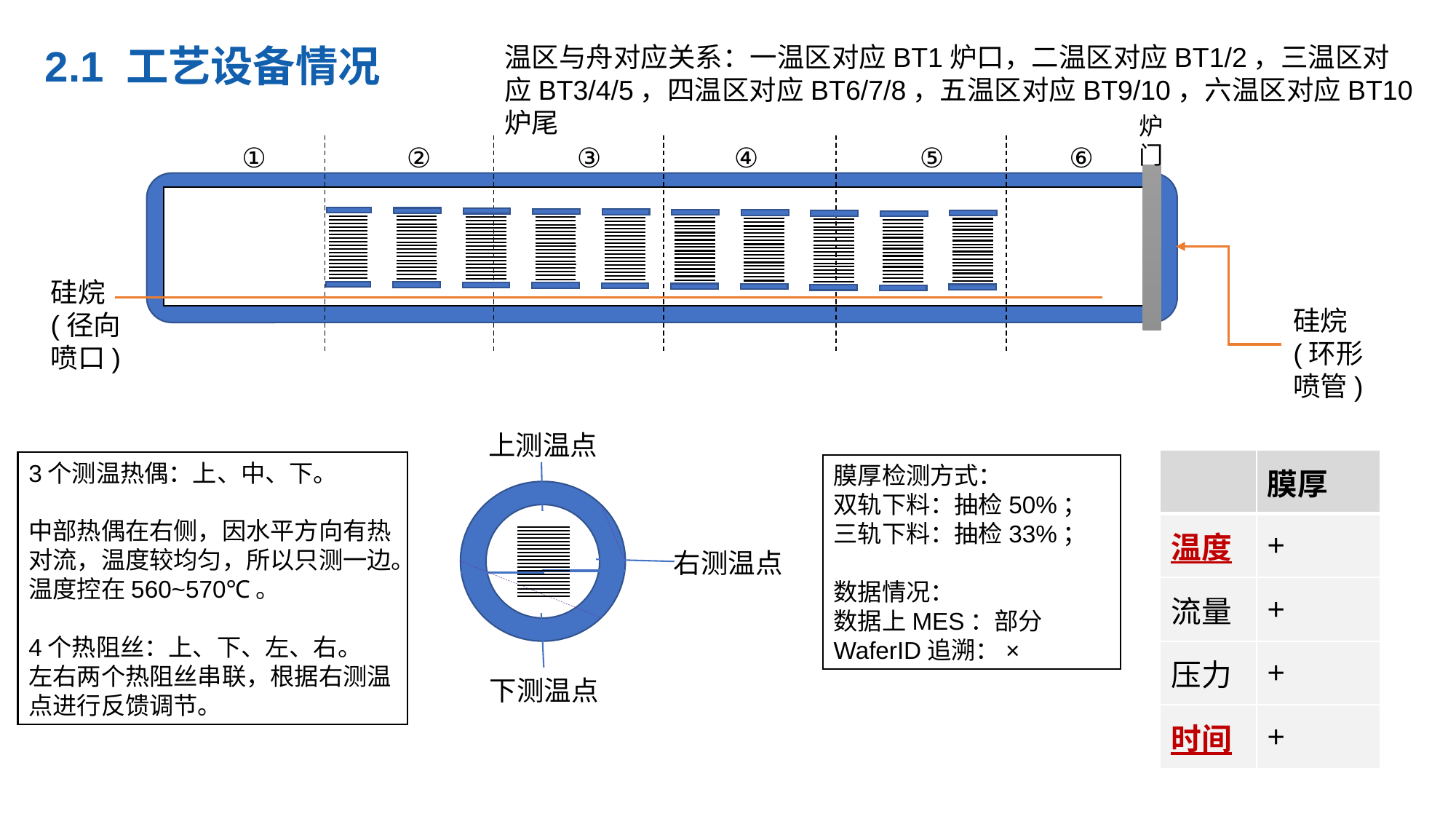

2.1 工艺设备情况

温区与舟对应关系：一温区对应BT1炉口，二温区对应BT1/2，三温区对应BT3/4/5，四温区对应BT6/7/8，五温区对应BT9/10，六温区对应BT10炉尾
炉门
       ①		②	        ③		④	          ⑤		 ⑥

硅烷
(径向喷口)
硅烷
(环形喷管)
上测温点
|  | 膜厚 |
| --- | --- |
| 温度 | + |
| 流量 | + |
| 压力 | + |
| 时间 | + |
3个测温热偶：上、中、下。

中部热偶在右侧，因水平方向有热对流，温度较均匀，所以只测一边。温度控在560~570℃。

4个热阻丝：上、下、左、右。
左右两个热阻丝串联，根据右测温点进行反馈调节。
膜厚检测方式：
双轨下料：抽检50%；
三轨下料：抽检33%；

数据情况：
数据上MES：部分
WaferID追溯：×

右测温点
下测温点